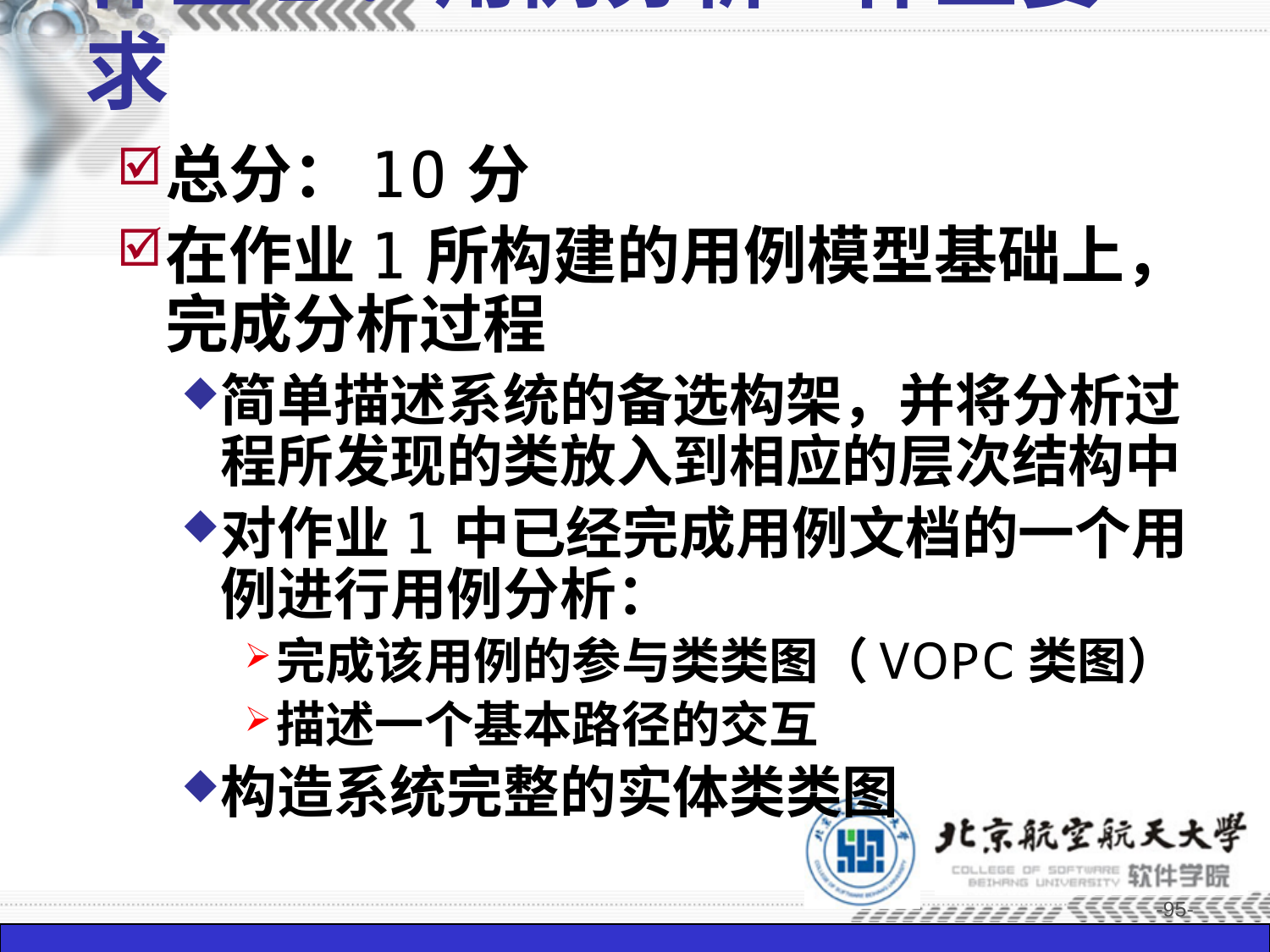

# 作业2：用例分析-作业要求
总分：10分
在作业1所构建的用例模型基础上，完成分析过程
简单描述系统的备选构架，并将分析过程所发现的类放入到相应的层次结构中
对作业1中已经完成用例文档的一个用例进行用例分析：
完成该用例的参与类类图（VOPC类图）
描述一个基本路径的交互
构造系统完整的实体类类图
-95-